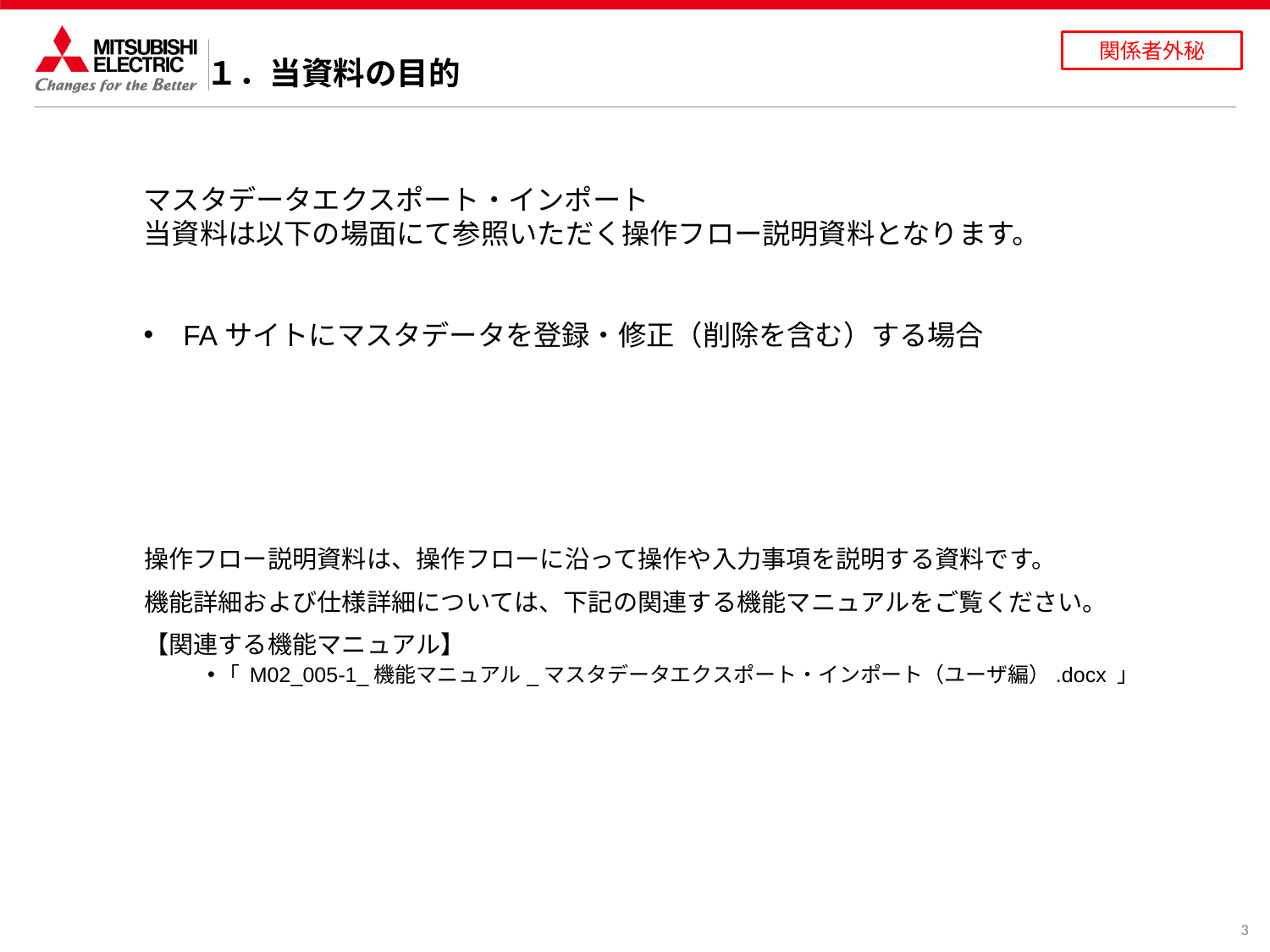

１．当資料の目的
マスタデータエクスポート・インポート
当資料は以下の場面にて参照いただく操作フロー説明資料となります。

FAサイトにマスタデータを登録・修正（削除を含む）する場合
操作フロー説明資料は、操作フローに沿って操作や入力事項を説明する資料です。
機能詳細および仕様詳細については、下記の関連する機能マニュアルをご覧ください。
【関連する機能マニュアル】
「 M02_005-1_機能マニュアル_マスタデータエクスポート・インポート（ユーザ編）.docx 」
3